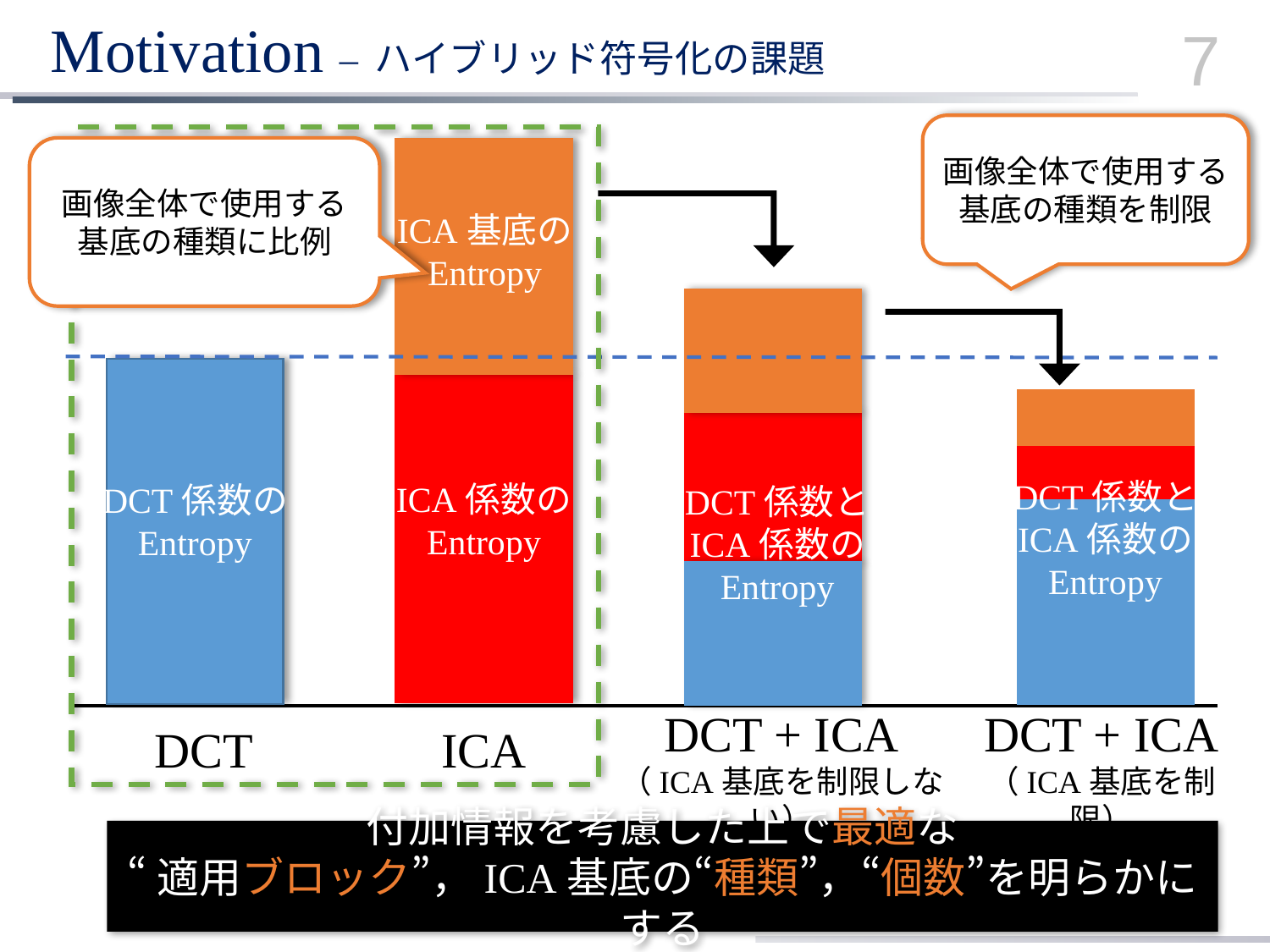

# Motivation – ハイブリッド符号化の課題
7
画像全体で使用する
基底の種類を制限

画像全体で使用する基底の種類に比例

ICA基底の
Entropy

DCT係数と
ICA係数の
Entropy
ICA係数の
Entropy
DCT係数の
Entropy
DCT係数と
ICA係数の
Entropy

DCT + ICA
（ICA基底を制限しない）
DCT + ICA
（ICA基底を制限）
DCT
ICA
付加情報を考慮した上で最適な
“適用ブロック”，ICA基底の“種類”，“個数”を明らかにする